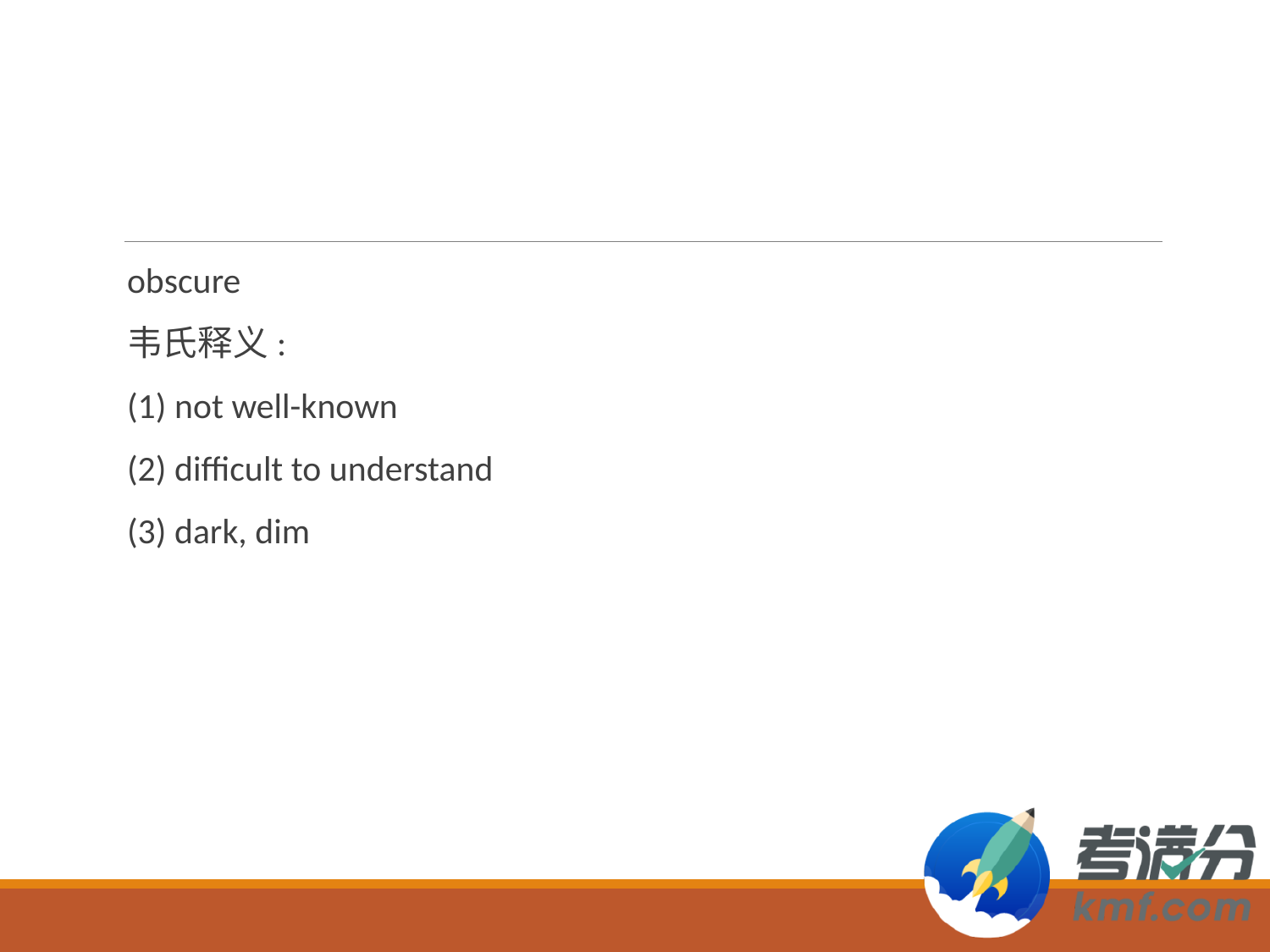

#
obscure
韦氏释义:
(1) not well-known
(2) difficult to understand
(3) dark, dim